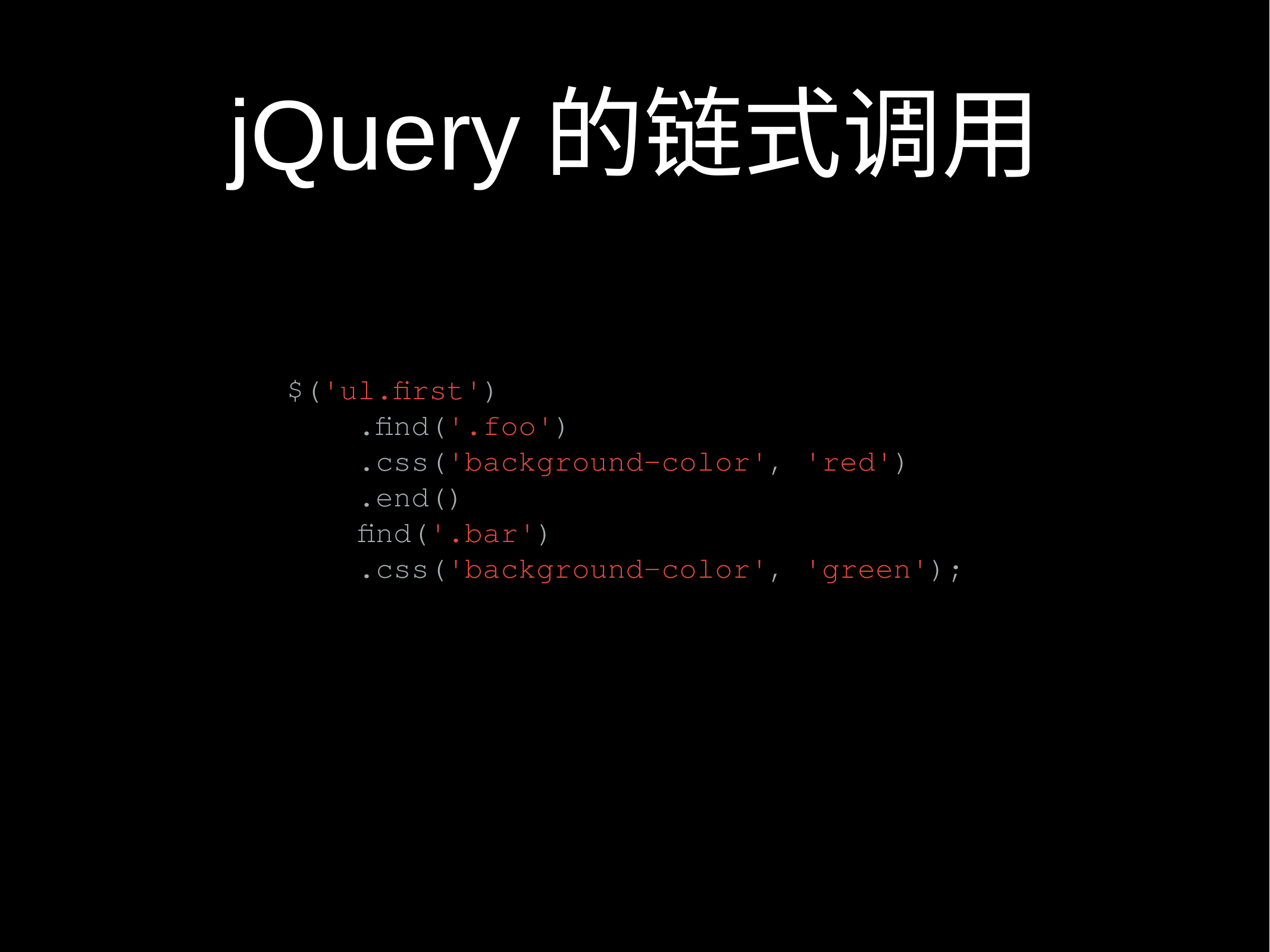

# jQuery的链式调用
$('ul.first')
    .find('.foo')
    .css('background-color', 'red')
    .end()
    find('.bar')
    .css('background-color', 'green');